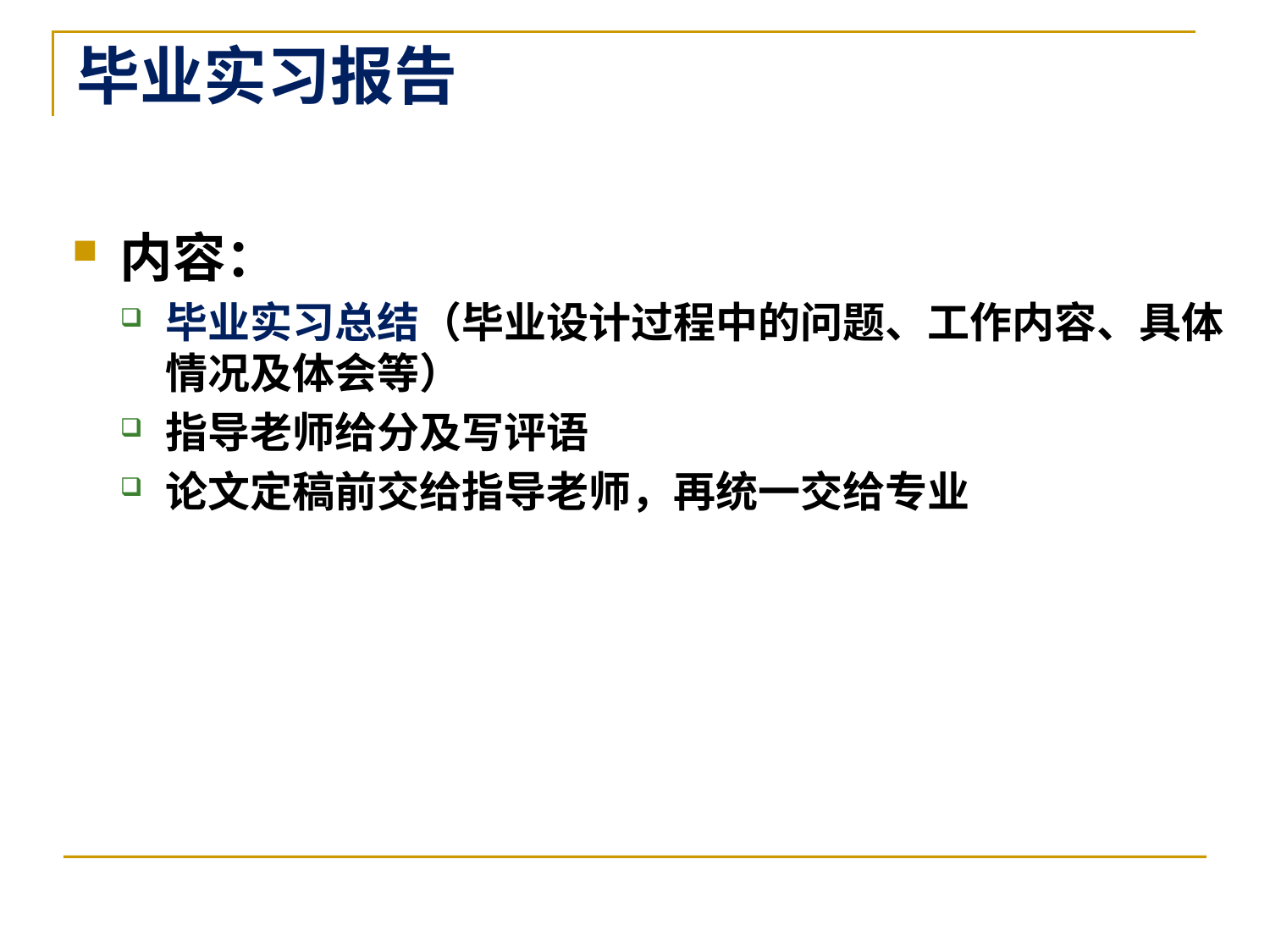

# 毕业实习报告

内容：
毕业实习总结（毕业设计过程中的问题、工作内容、具体情况及体会等）
指导老师给分及写评语
论文定稿前交给指导老师，再统一交给专业